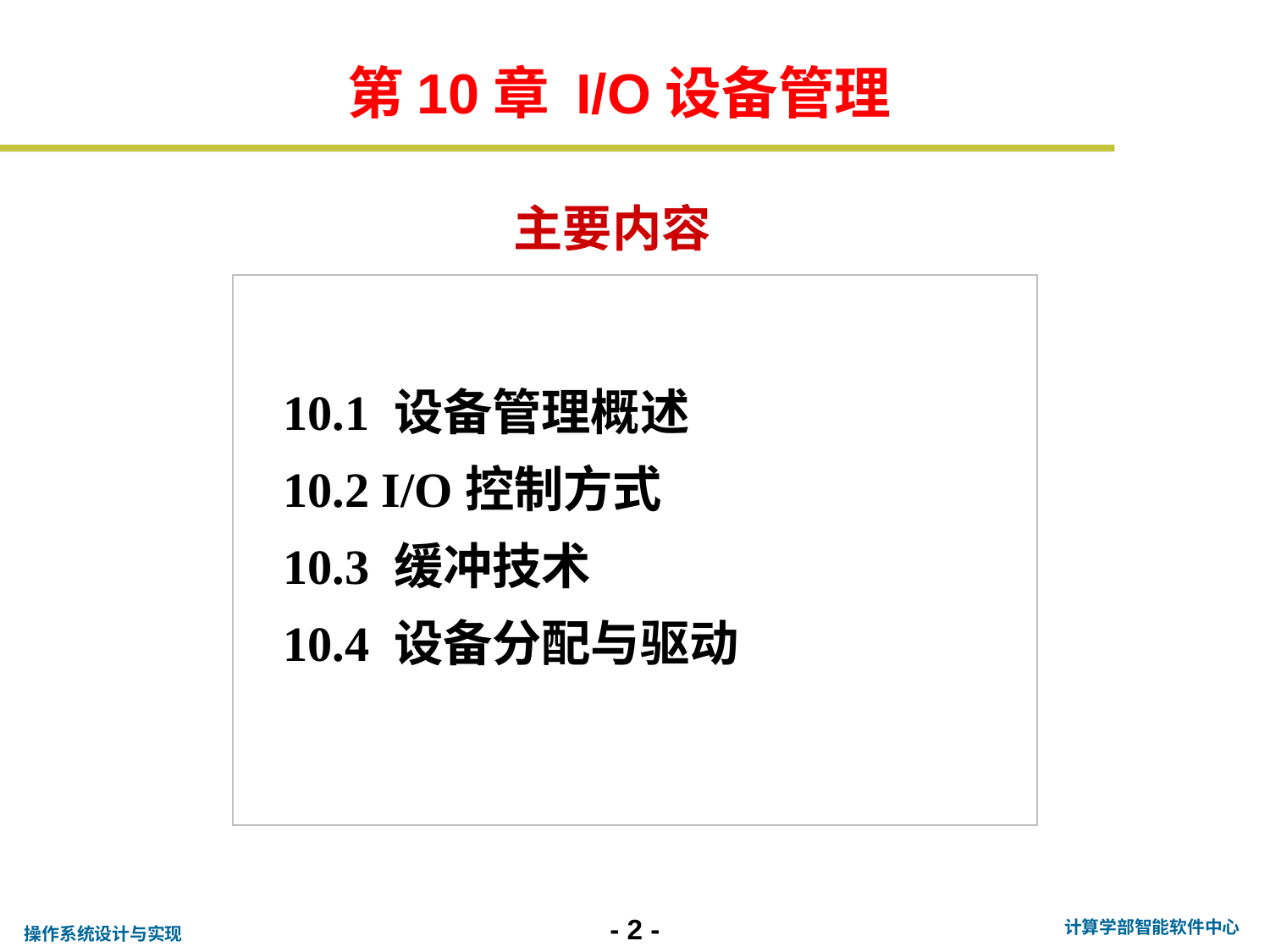

第10章 I/O设备管理
主要内容
10.1 设备管理概述
10.2 I/O控制方式
10.3 缓冲技术
10.4 设备分配与驱动